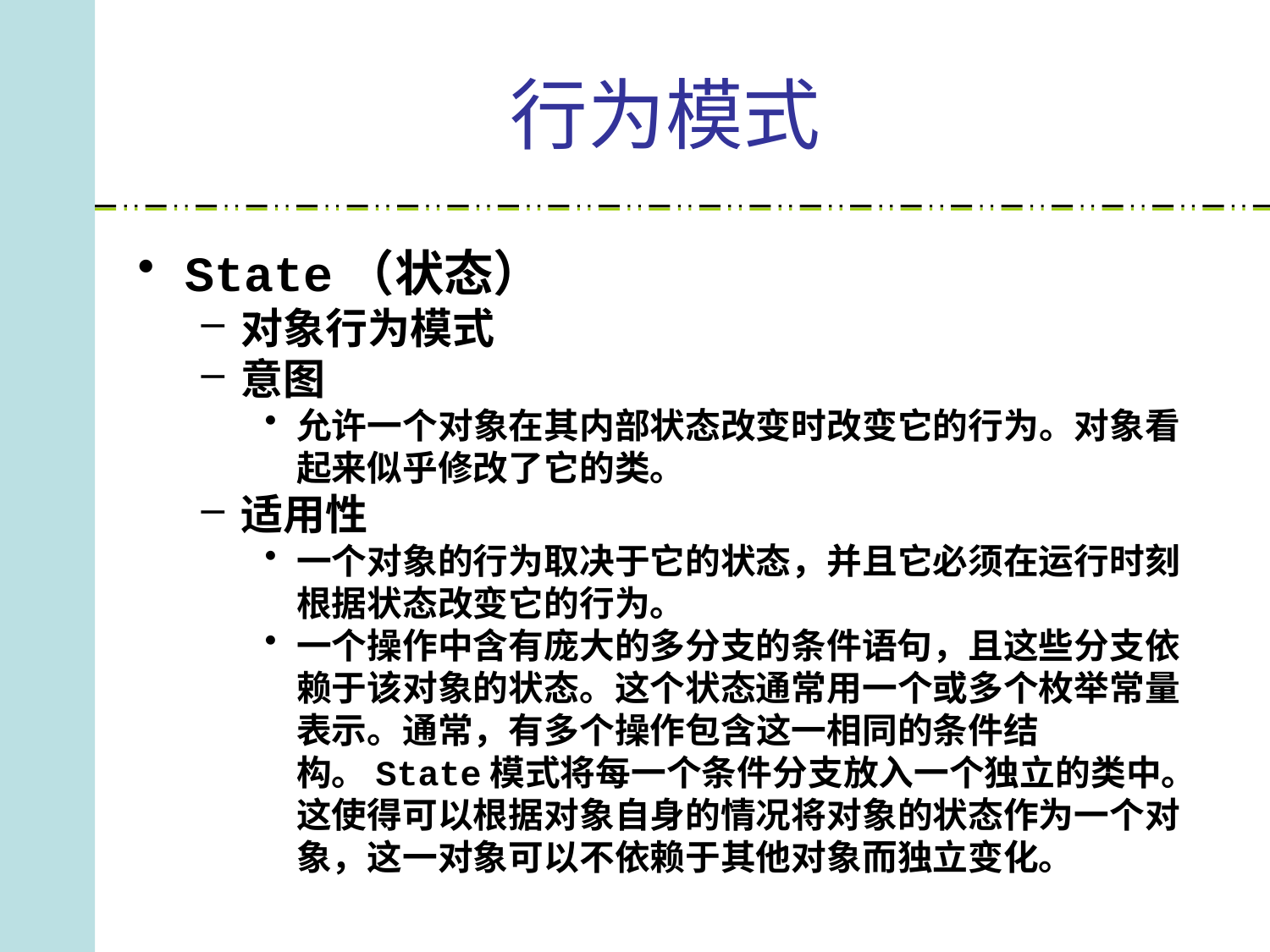

# 行为模式
State（状态）
对象行为模式
意图
允许一个对象在其内部状态改变时改变它的行为。对象看起来似乎修改了它的类。
适用性
一个对象的行为取决于它的状态，并且它必须在运行时刻根据状态改变它的行为。
一个操作中含有庞大的多分支的条件语句，且这些分支依赖于该对象的状态。这个状态通常用一个或多个枚举常量表示。通常，有多个操作包含这一相同的条件结构。State模式将每一个条件分支放入一个独立的类中。这使得可以根据对象自身的情况将对象的状态作为一个对象，这一对象可以不依赖于其他对象而独立变化。